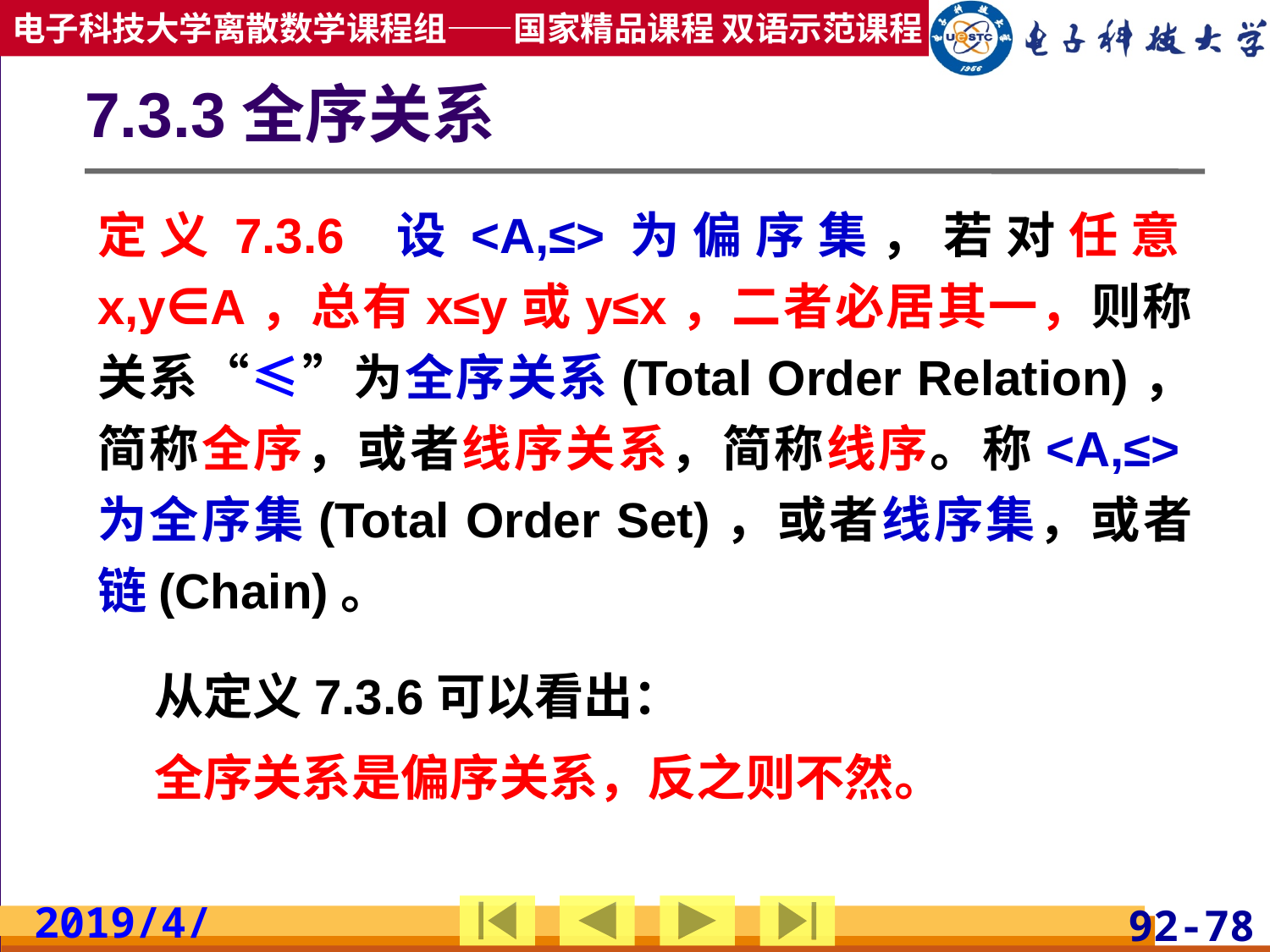

# 7.3.3全序关系
定义7.3.6 设<A,≤>为偏序集，若对任意x,y∈A，总有x≤y或y≤x，二者必居其一，则称关系“≤”为全序关系(Total Order Relation)，简称全序，或者线序关系，简称线序。称<A,≤>为全序集(Total Order Set)，或者线序集，或者链(Chain)。
    从定义7.3.6可以看出：
    全序关系是偏序关系，反之则不然。
2019/4/17